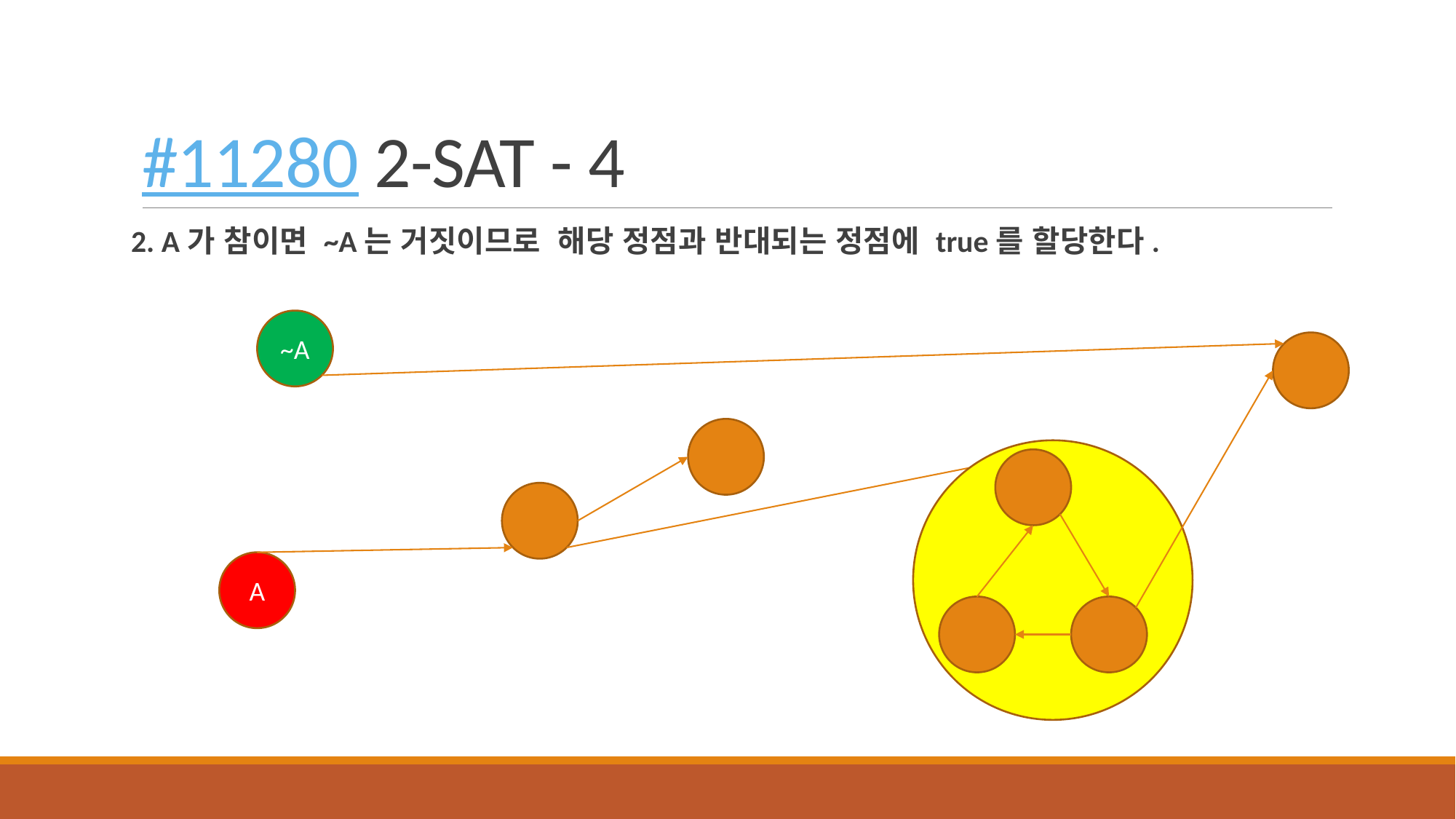

# #11280 2-SAT - 4
2. A가 참이면 ~A는 거짓이므로  해당 정점과 반대되는 정점에 true를 할당한다.
~A

A